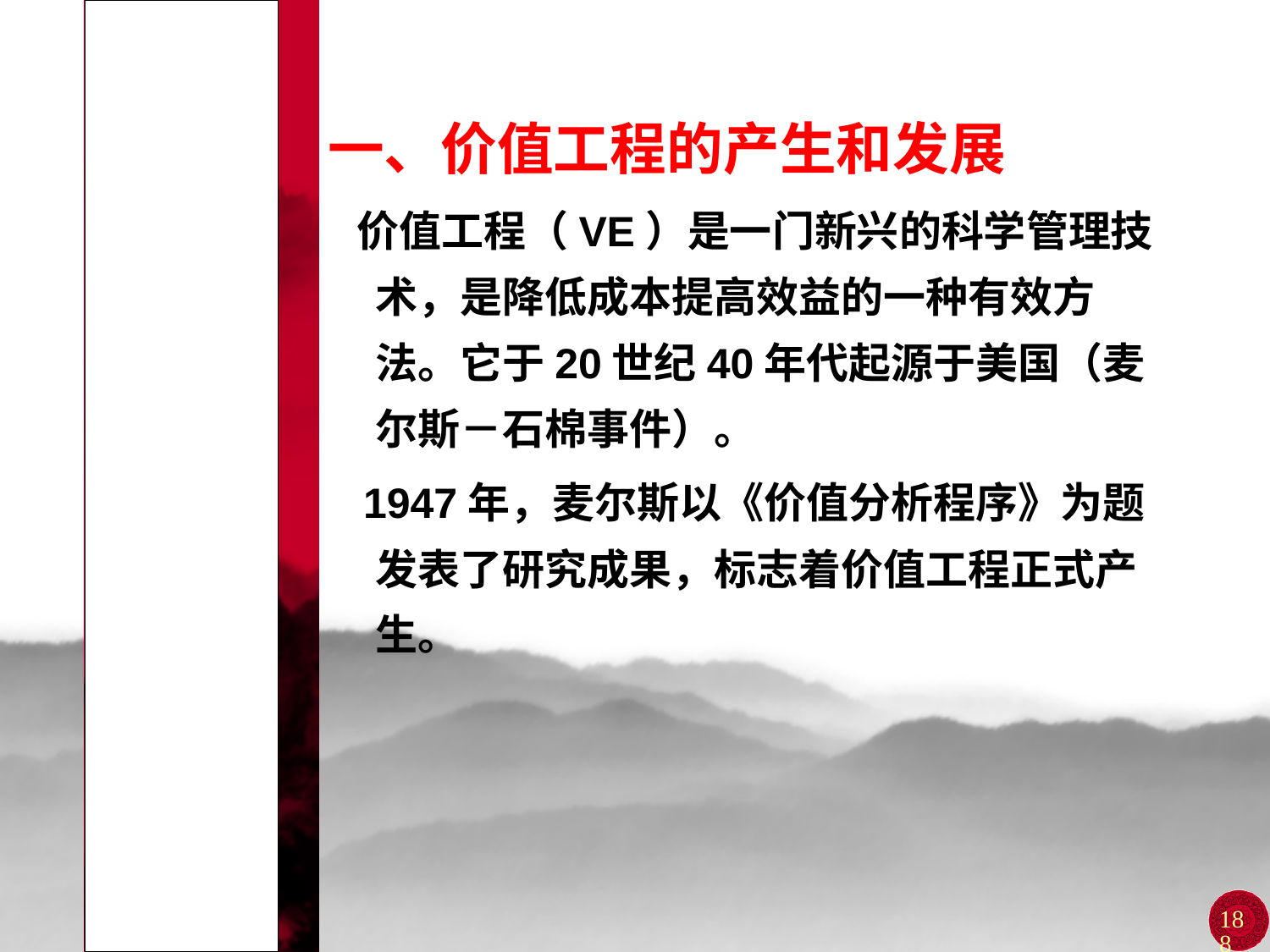

# 第一节    价值工程概述
一、价值工程的产生和发展
  价值工程（VE）是一门新兴的科学管理技术，是降低成本提高效益的一种有效方法。它于20世纪40年代起源于美国（麦尔斯－石棉事件）。
   1947年，麦尔斯以《价值分析程序》为题发表了研究成果，标志着价值工程正式产生。
188